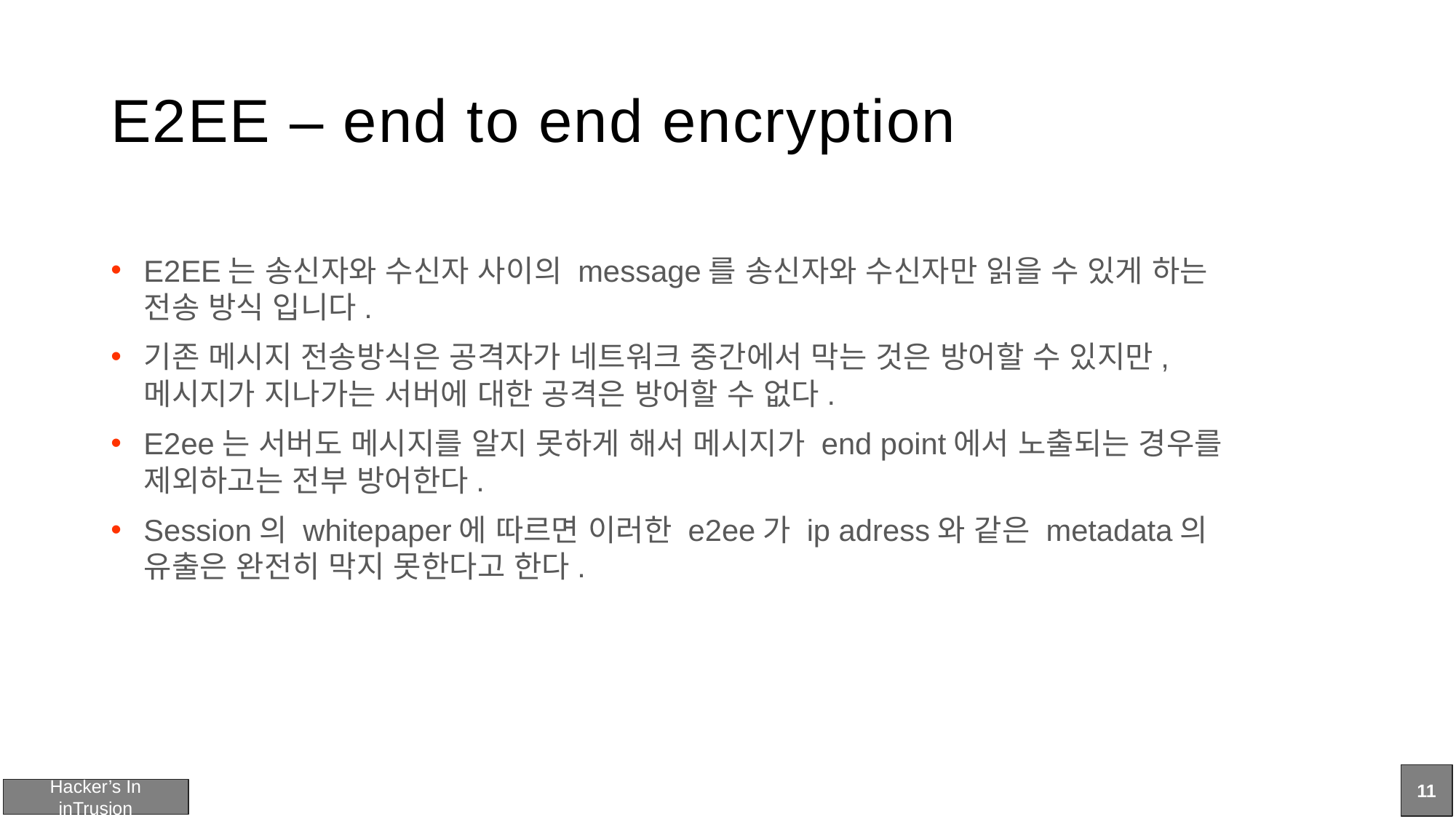

# E2EE – end to end encryption
E2EE는 송신자와 수신자 사이의 message를 송신자와 수신자만 읽을 수 있게 하는 전송 방식 입니다.
기존 메시지 전송방식은 공격자가 네트워크 중간에서 막는 것은 방어할 수 있지만, 메시지가 지나가는 서버에 대한 공격은 방어할 수 없다.
E2ee는 서버도 메시지를 알지 못하게 해서 메시지가 end point에서 노출되는 경우를 제외하고는 전부 방어한다.
Session의 whitepaper에 따르면 이러한 e2ee가 ip adress와 같은 metadata의 유출은 완전히 막지 못한다고 한다.

11
Hacker’s In inTrusion